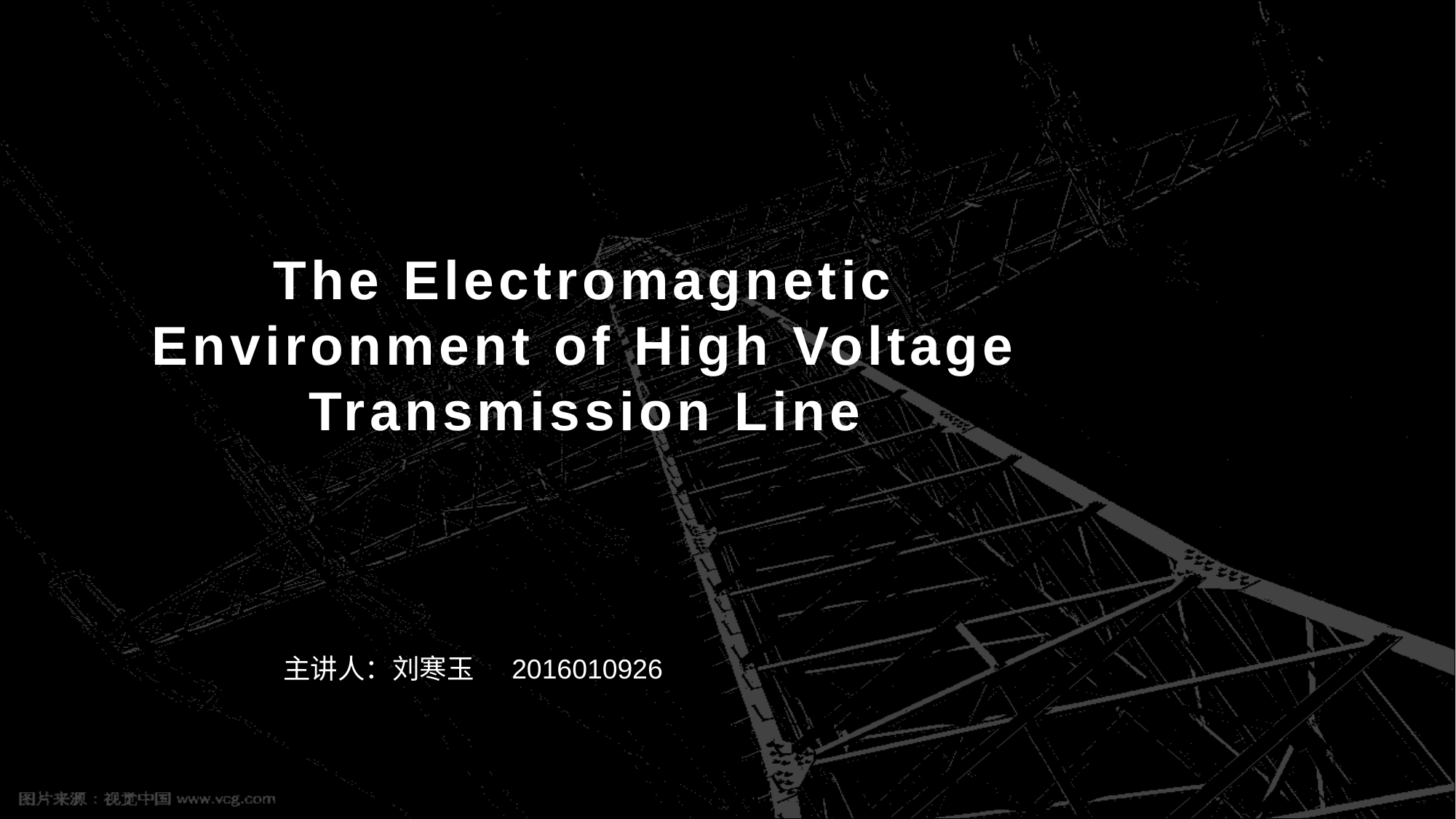

The Electromagnetic Environment of High Voltage Transmission Line
主讲人：刘寒玉     2016010926